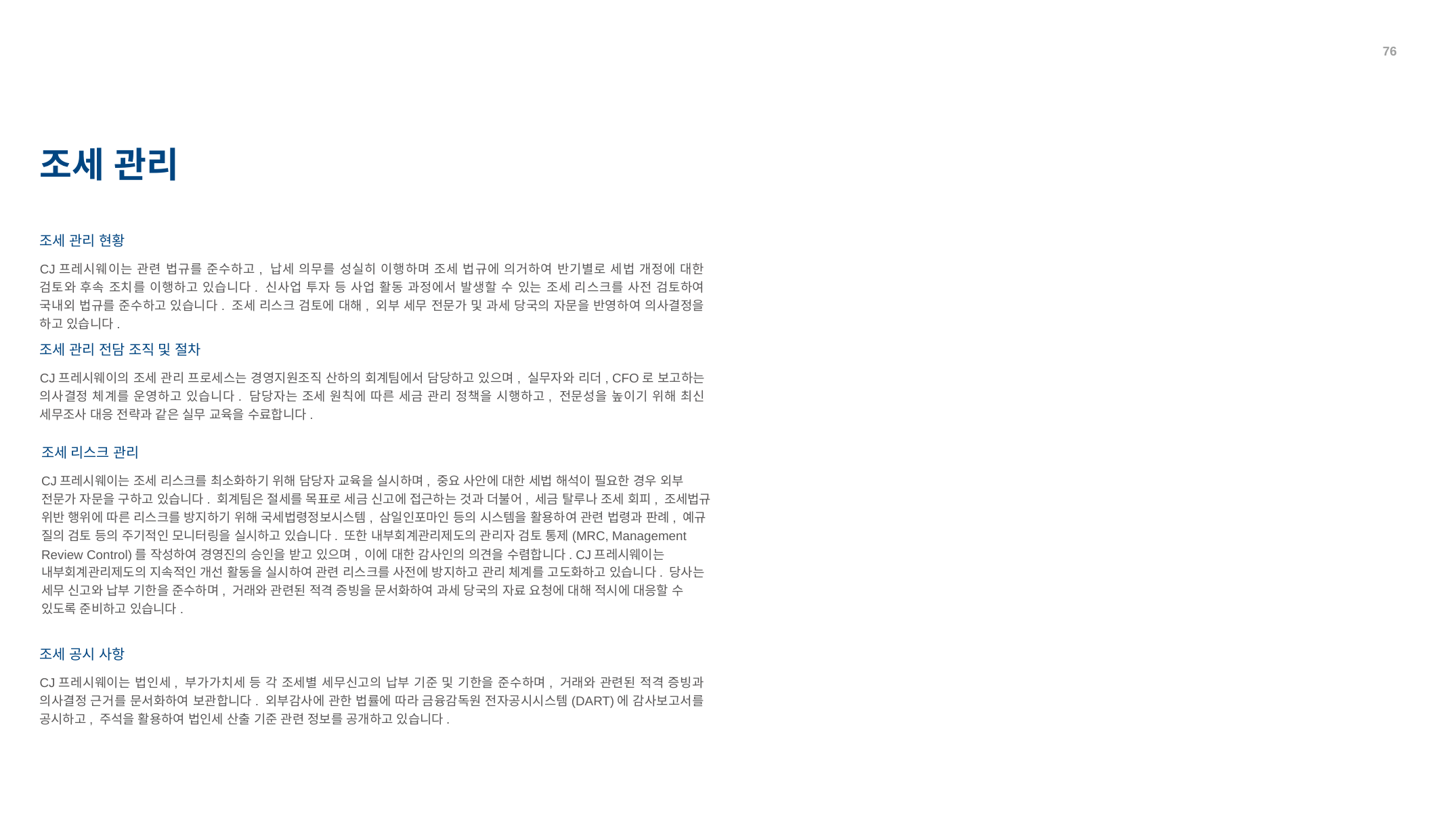

76
조세 관리
조세 관리 현황
CJ프레시웨이는 관련 법규를 준수하고, 납세 의무를 성실히 이행하며 조세 법규에 의거하여 반기별로 세법 개정에 대한 검토와 후속 조치를 이행하고 있습니다. 신사업 투자 등 사업 활동 과정에서 발생할 수 있는 조세 리스크를 사전 검토하여 국내외 법규를 준수하고 있습니다. 조세 리스크 검토에 대해, 외부 세무 전문가 및 과세 당국의 자문을 반영하여 의사결정을 하고 있습니다.
조세 관리 전담 조직 및 절차
CJ프레시웨이의 조세 관리 프로세스는 경영지원조직 산하의 회계팀에서 담당하고 있으며, 실무자와 리더, CFO로 보고하는 의사결정 체계를 운영하고 있습니다. 담당자는 조세 원칙에 따른 세금 관리 정책을 시행하고, 전문성을 높이기 위해 최신 세무조사 대응 전략과 같은 실무 교육을 수료합니다.
조세 리스크 관리
CJ프레시웨이는 조세 리스크를 최소화하기 위해 담당자 교육을 실시하며, 중요 사안에 대한 세법 해석이 필요한 경우 외부 전문가 자문을 구하고 있습니다. 회계팀은 절세를 목표로 세금 신고에 접근하는 것과 더불어, 세금 탈루나 조세 회피, 조세법규 위반 행위에 따른 리스크를 방지하기 위해 국세법령정보시스템, 삼일인포마인 등의 시스템을 활용하여 관련 법령과 판례, 예규 질의 검토 등의 주기적인 모니터링을 실시하고 있습니다. 또한 내부회계관리제도의 관리자 검토 통제(MRC, Management Review Control)를 작성하여 경영진의 승인을 받고 있으며, 이에 대한 감사인의 의견을 수렴합니다. CJ프레시웨이는 내부회계관리제도의 지속적인 개선 활동을 실시하여 관련 리스크를 사전에 방지하고 관리 체계를 고도화하고 있습니다. 당사는 세무 신고와 납부 기한을 준수하며, 거래와 관련된 적격 증빙을 문서화하여 과세 당국의 자료 요청에 대해 적시에 대응할 수 있도록 준비하고 있습니다.
조세 공시 사항
CJ프레시웨이는 법인세, 부가가치세 등 각 조세별 세무신고의 납부 기준 및 기한을 준수하며, 거래와 관련된 적격 증빙과 의사결정 근거를 문서화하여 보관합니다. 외부감사에 관한 법률에 따라 금융감독원 전자공시시스템(DART)에 감사보고서를 공시하고, 주석을 활용하여 법인세 산출 기준 관련 정보를 공개하고 있습니다.